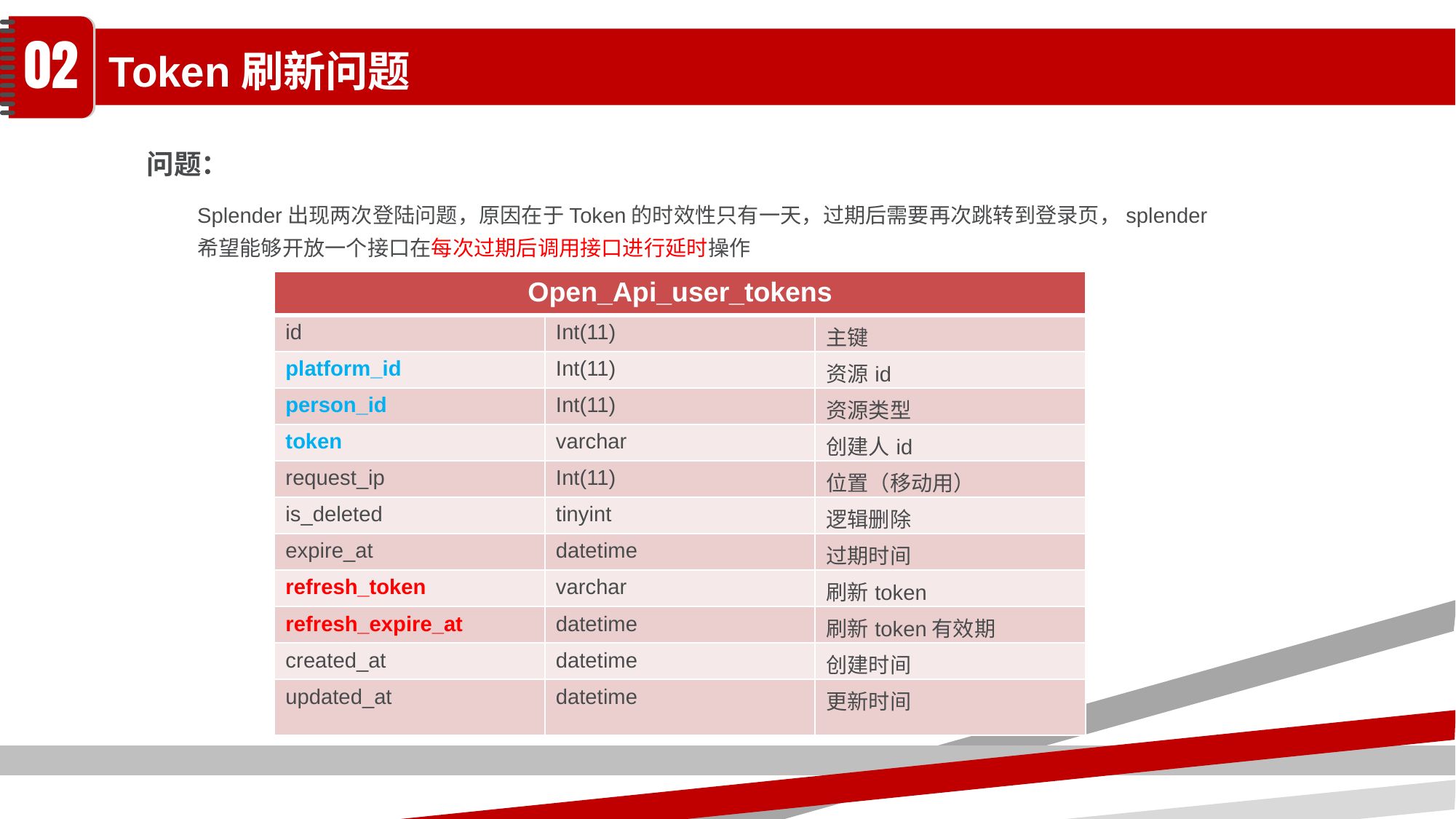

02
# Token刷新问题
问题：
Splender出现两次登陆问题，原因在于Token的时效性只有一天，过期后需要再次跳转到登录页，splender希望能够开放一个接口在每次过期后调用接口进行延时操作
| Open\_Api\_user\_tokens |  |  |
| --- | --- | --- |
| id | Int(11) | 主键 |
| platform\_id | Int(11) | 资源id |
| person\_id | Int(11) | 资源类型 |
| token | varchar | 创建人id |
| request\_ip | Int(11) | 位置（移动用） |
| is\_deleted | tinyint | 逻辑删除 |
| expire\_at | datetime | 过期时间 |
| refresh\_token | varchar | 刷新token |
| refresh\_expire\_at | datetime | 刷新token有效期 |
| created\_at | datetime | 创建时间 |
| updated\_at | datetime | 更新时间 |